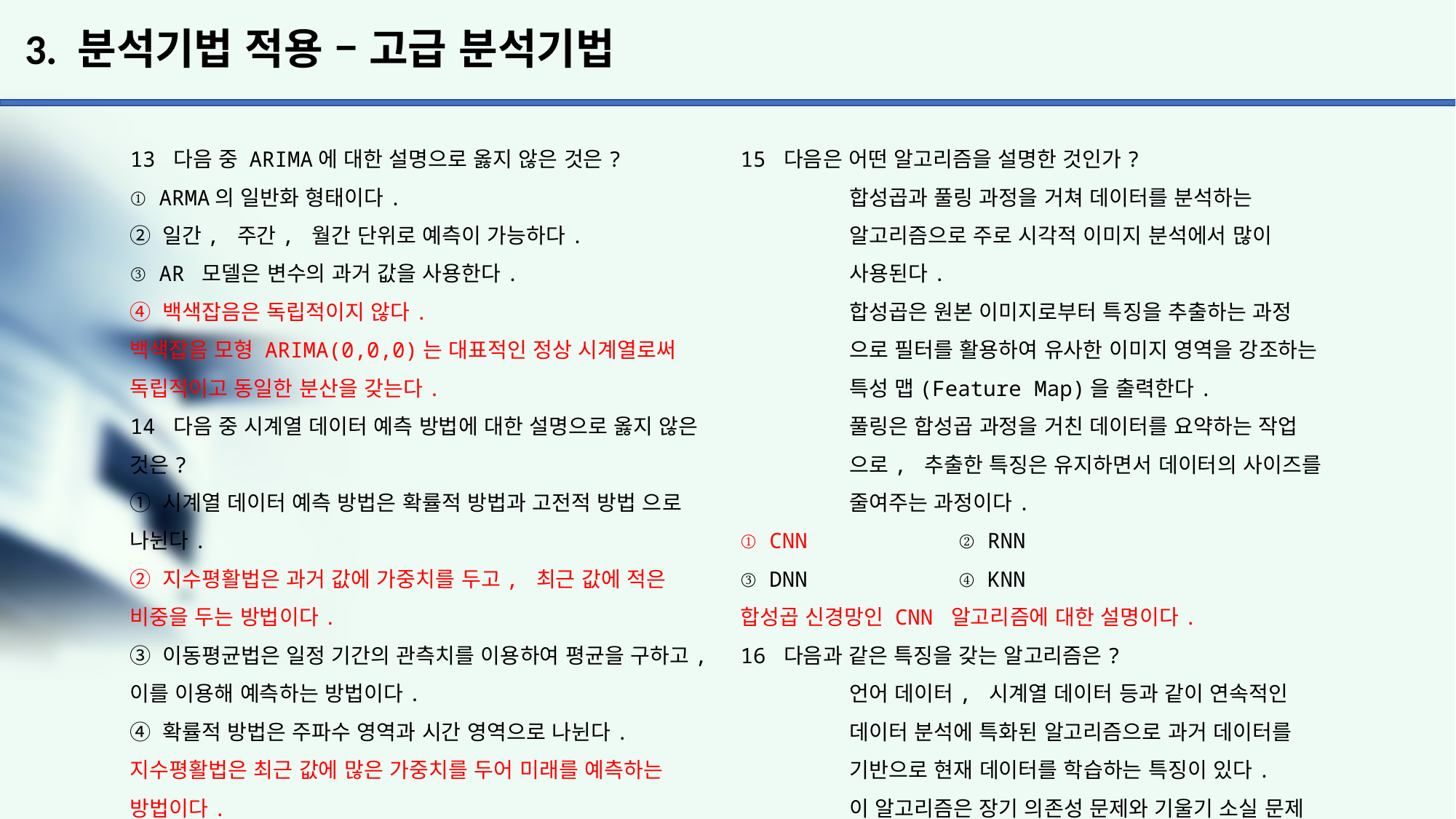

# 3. 분석기법 적용 – 고급 분석기법
13 다음 중 ARIMA에 대한 설명으로 옳지 않은 것은?
① ARMA의 일반화 형태이다.
② 일간, 주간, 월간 단위로 예측이 가능하다.
③ AR 모델은 변수의 과거 값을 사용한다.
④ 백색잡음은 독립적이지 않다.
백색잡음 모형 ARIMA(0,0,0)는 대표적인 정상 시계열로써
독립적이고 동일한 분산을 갖는다.
14 다음 중 시계열 데이터 예측 방법에 대한 설명으로 옳지 않은 것은?
① 시계열 데이터 예측 방법은 확률적 방법과 고전적 방법 으로 나뉜다.
② 지수평활법은 과거 값에 가중치를 두고, 최근 값에 적은 비중을 두는 방법이다.
③ 이동평균법은 일정 기간의 관측치를 이용하여 평균을 구하고, 이를 이용해 예측하는 방법이다.
④ 확률적 방법은 주파수 영역과 시간 영역으로 나뉜다.
지수평활법은 최근 값에 많은 가중치를 두어 미래를 예측하는 방법이다.
시계열 데이터 예측 방법
● 시계열 데이터의 예측 방법은 확률적 방법과 고전적 방법으로 나뉜다.
● 확률적 방법은 주파수 영역과 시간 영역으로 나뉘고, 시간 영역에는 자기회귀 모형, 이동평균 모형, 자기회귀이동평균 모형이 있다.
● 고전적 방법은 분해분석법과 평활법으로 나뉘고, 평활법은 이동평균법(MA)과 지수평활법이 있다.
● 이동평균법은 일정 기간의 관측치를 이용하여 평균을 구하고, 이를 이용해서 예측하는 방법으로 장기적인 추세를 쉽게 파악할 수 있다.
● 지수평활법은 일정기간의 평균을 활용하는 이동평균법과
다르게 모든 시계열 데이터를 사용하여 평균을 구하고, 시간의 흐름에 따라 최근 시계열 데이터에 더 많은 가중치
를 부여하여 미래를 예측하는 방법이다.
15 다음은 어떤 알고리즘을 설명한 것인가?
	합성곱과 풀링 과정을 거쳐 데이터를 분석하는
	알고리즘으로 주로 시각적 이미지 분석에서 많이
	사용된다.
	합성곱은 원본 이미지로부터 특징을 추출하는 과정
	으로 필터를 활용하여 유사한 이미지 영역을 강조하는
	특성 맵(Feature Map)을 출력한다.
	풀링은 합성곱 과정을 거친 데이터를 요약하는 작업
	으로, 추출한 특징은 유지하면서 데이터의 사이즈를 	줄여주는 과정이다.
① CNN		② RNN
③ DNN 		④ KNN
합성곱 신경망인 CNN 알고리즘에 대한 설명이다.
16 다음과 같은 특징을 갖는 알고리즘은?
	언어 데이터, 시계열 데이터 등과 같이 연속적인 	데이터 분석에 특화된 알고리즘으로 과거 데이터를
	기반으로 현재 데이터를 학습하는 특징이 있다.
	이 알고리즘은 장기 의존성 문제와 기울기 소실 문제
	가 발생할 수 있기 때문에 이를 보완한 LSTM(장단기
	메모리)기법이 개발되었다.
① GAN   		② DNN
③ RNN     	④ CNN